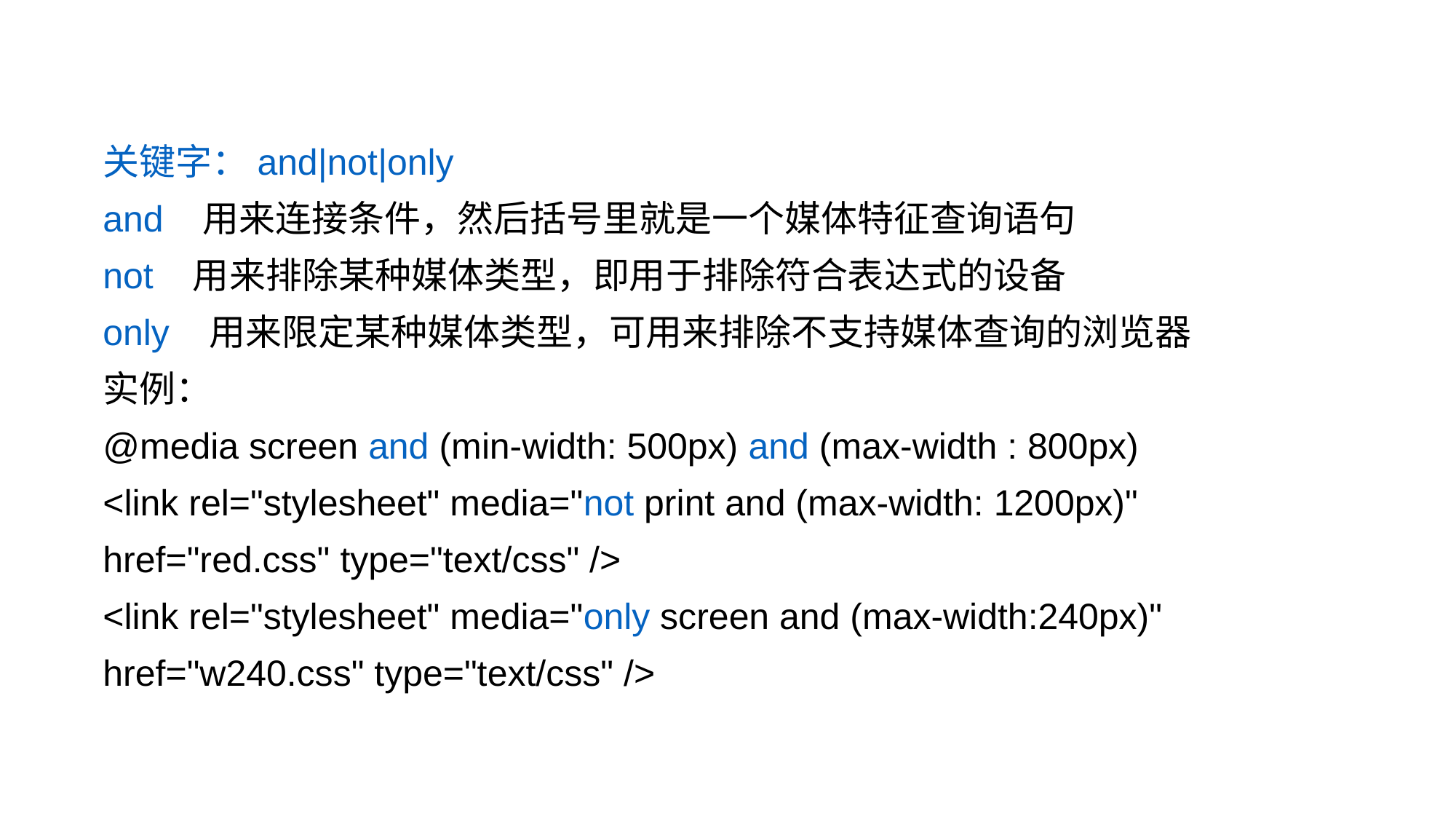

关键字：and|not|only
and   用来连接条件，然后括号里就是一个媒体特征查询语句
not   用来排除某种媒体类型，即用于排除符合表达式的设备
only   用来限定某种媒体类型，可用来排除不支持媒体查询的浏览器
实例：
@media screen and (min-width: 500px) and (max-width : 800px)
<link rel="stylesheet" media="not print and (max-width: 1200px)" href="red.css" type="text/css" />
<link rel="stylesheet" media="only screen and (max-width:240px)" href="w240.css" type="text/css" />